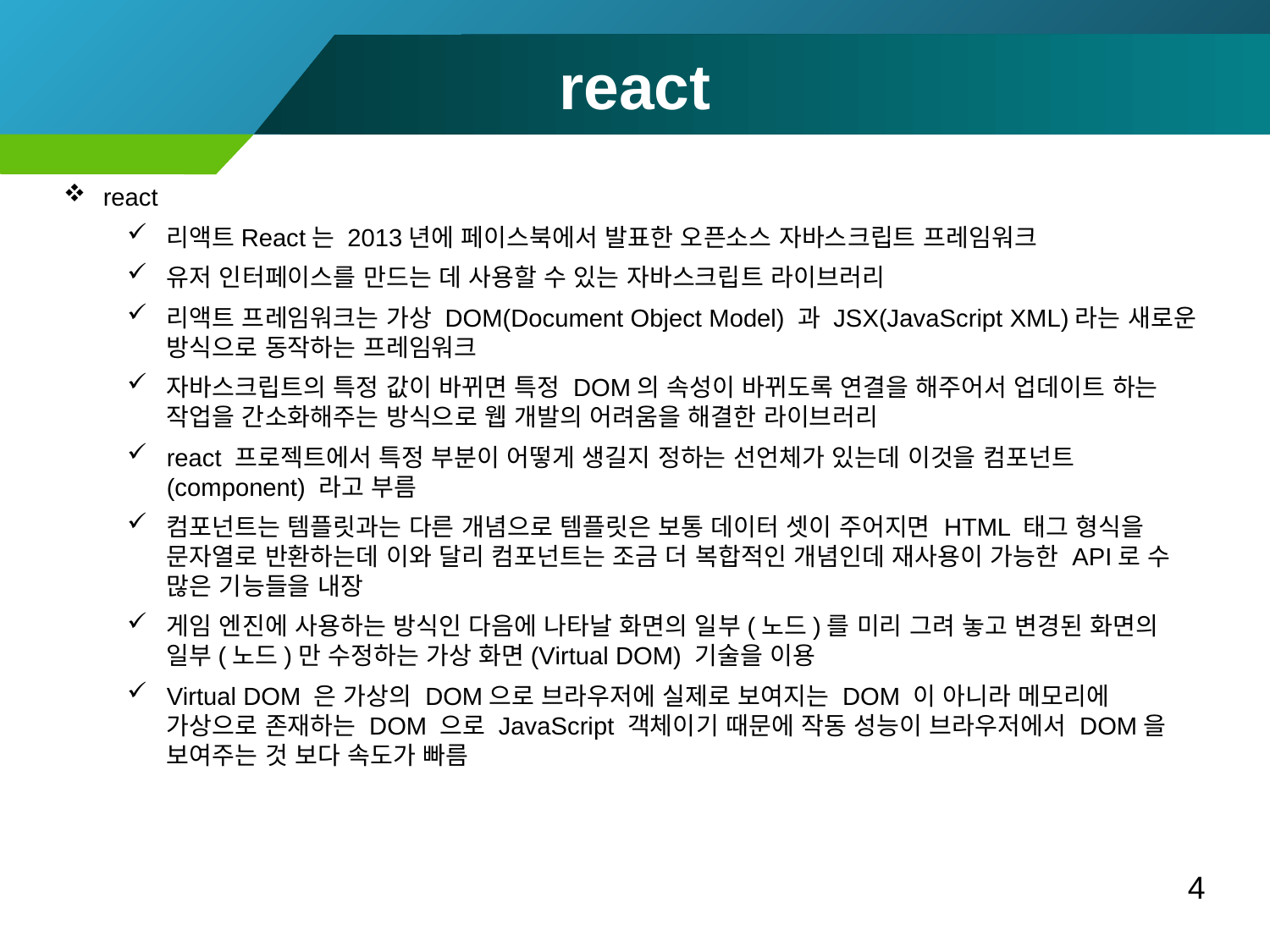

react
react
리액트React는 2013년에 페이스북에서 발표한 오픈소스 자바스크립트 프레임워크
유저 인터페이스를 만드는 데 사용할 수 있는 자바스크립트 라이브러리
리액트 프레임워크는 가상 DOM(Document Object Model) 과 JSX(JavaScript XML)라는 새로운 방식으로 동작하는 프레임워크
자바스크립트의 특정 값이 바뀌면 특정 DOM의 속성이 바뀌도록 연결을 해주어서 업데이트 하는 작업을 간소화해주는 방식으로 웹 개발의 어려움을 해결한 라이브러리
react 프로젝트에서 특정 부분이 어떻게 생길지 정하는 선언체가 있는데 이것을 컴포넌트(component) 라고 부름
컴포넌트는 템플릿과는 다른 개념으로 템플릿은 보통 데이터 셋이 주어지면 HTML 태그 형식을 문자열로 반환하는데 이와 달리 컴포넌트는 조금 더 복합적인 개념인데 재사용이 가능한 API로 수 많은 기능들을 내장
게임 엔진에 사용하는 방식인 다음에 나타날 화면의 일부(노드)를 미리 그려 놓고 변경된 화면의 일부(노드)만 수정하는 가상 화면(Virtual DOM) 기술을 이용
Virtual DOM 은 가상의 DOM으로 브라우저에 실제로 보여지는 DOM 이 아니라 메모리에 가상으로 존재하는 DOM 으로 JavaScript 객체이기 때문에 작동 성능이 브라우저에서 DOM을 보여주는 것 보다 속도가 빠름
4